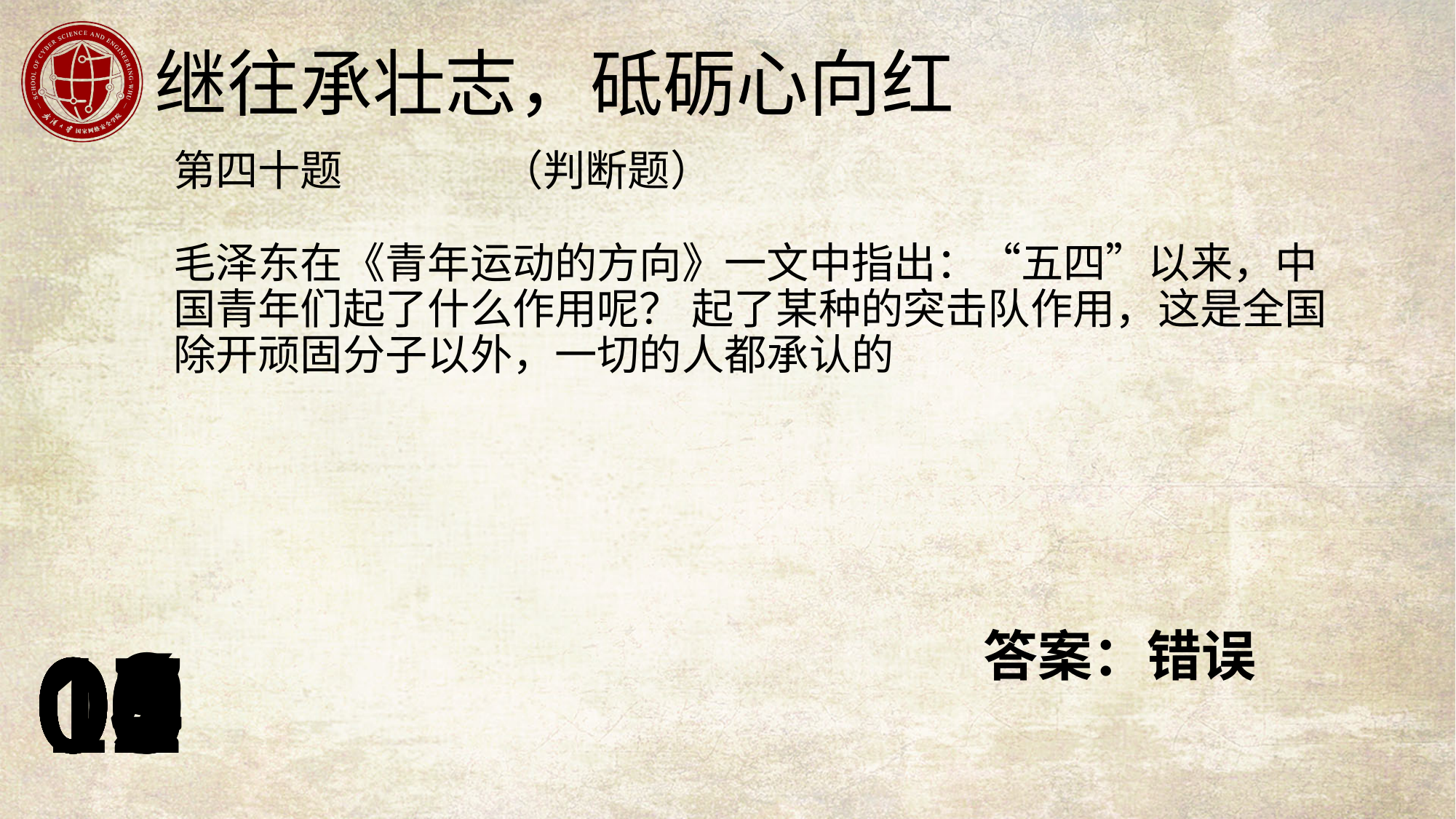

第四十题		（判断题）
毛泽东在《青年运动的方向》一文中指出：“五四”以来，中国青年们起了什么作用呢？ 起了某种的突击队作用，这是全国除开顽固分子以外，一切的人都承认的
答案：错误